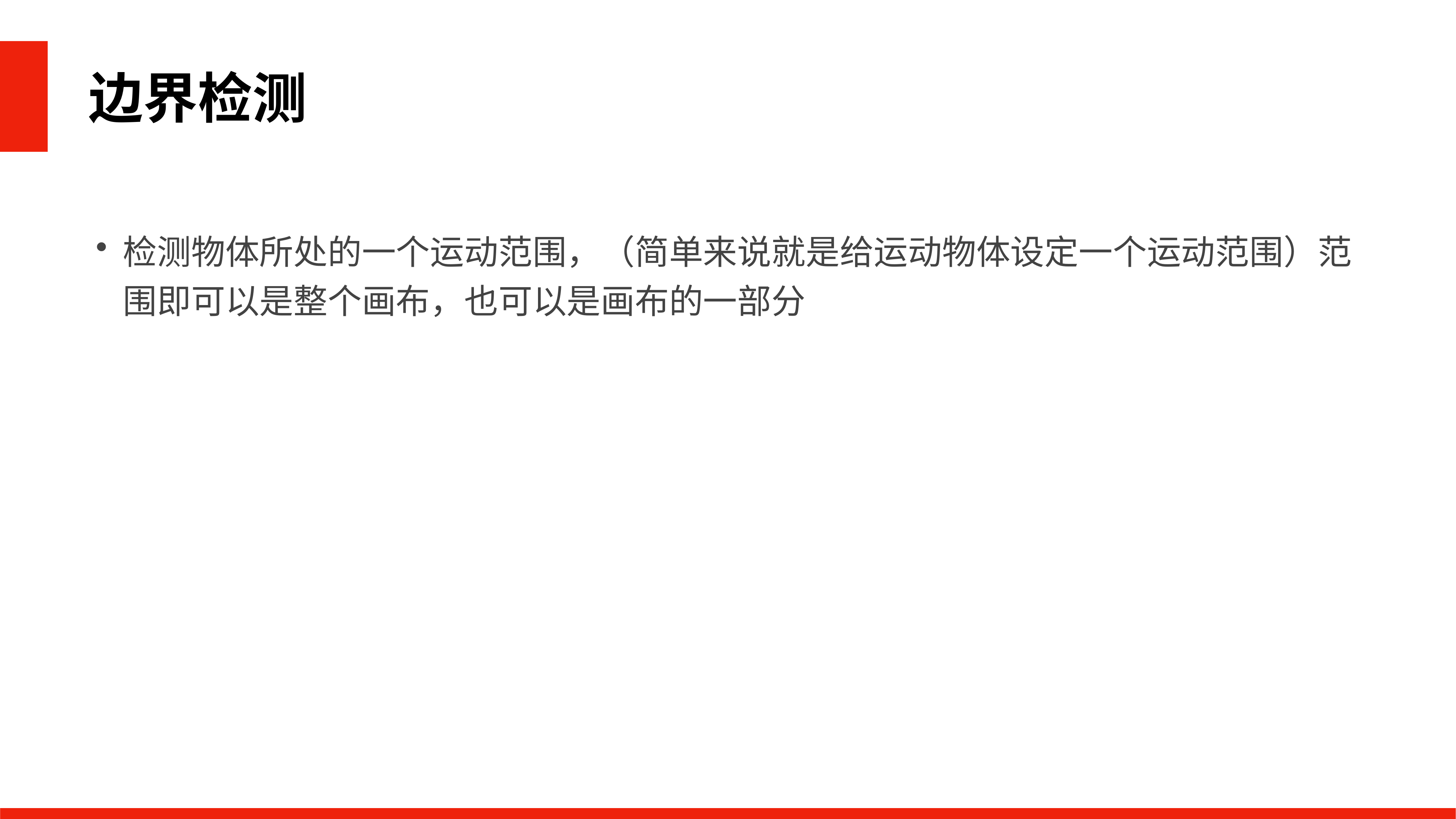

边界检测
检测物体所处的一个运动范围，（简单来说就是给运动物体设定一个运动范围）范围即可以是整个画布，也可以是画布的一部分
10